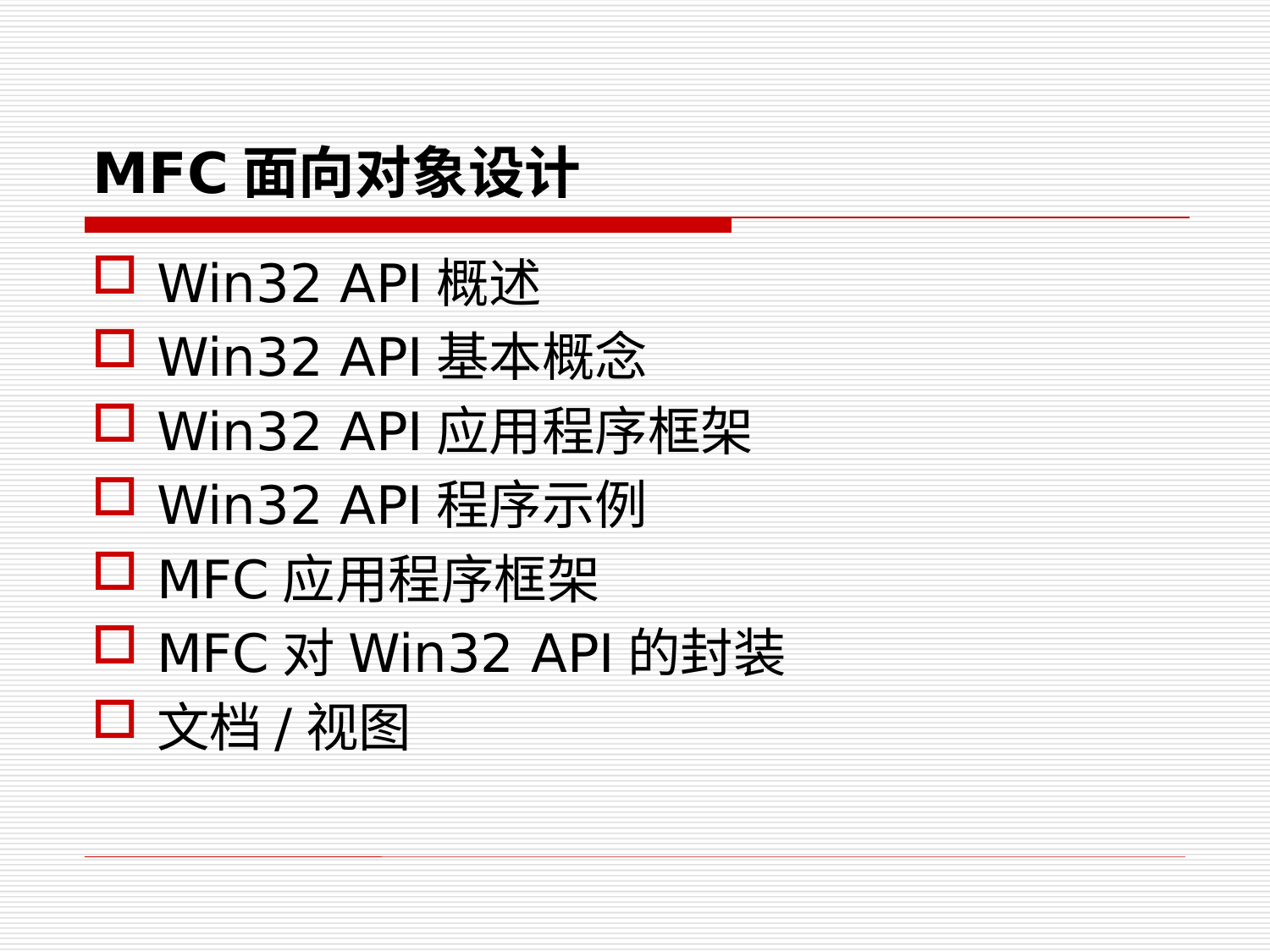

# MFC面向对象设计
Win32 API概述
Win32 API基本概念
Win32 API应用程序框架
Win32 API程序示例
MFC应用程序框架
MFC对Win32 API的封装
文档/视图